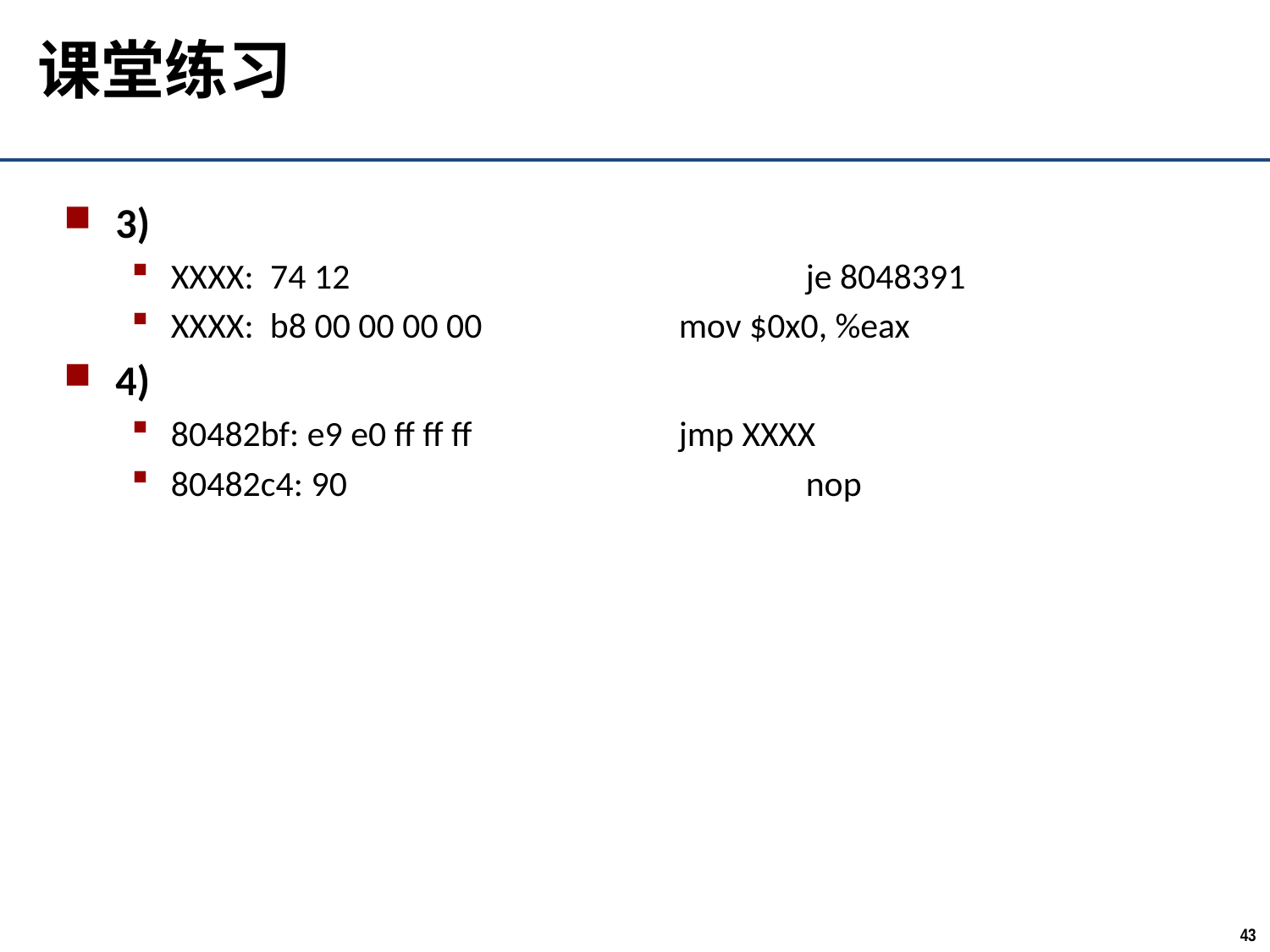

# 课堂练习
3)
XXXX:  74 12				je 8048391
XXXX:  b8 00 00 00 00		mov $0x0, %eax
4)
80482bf: e9 e0 ff ff ff 		jmp XXXX
80482c4: 90				nop